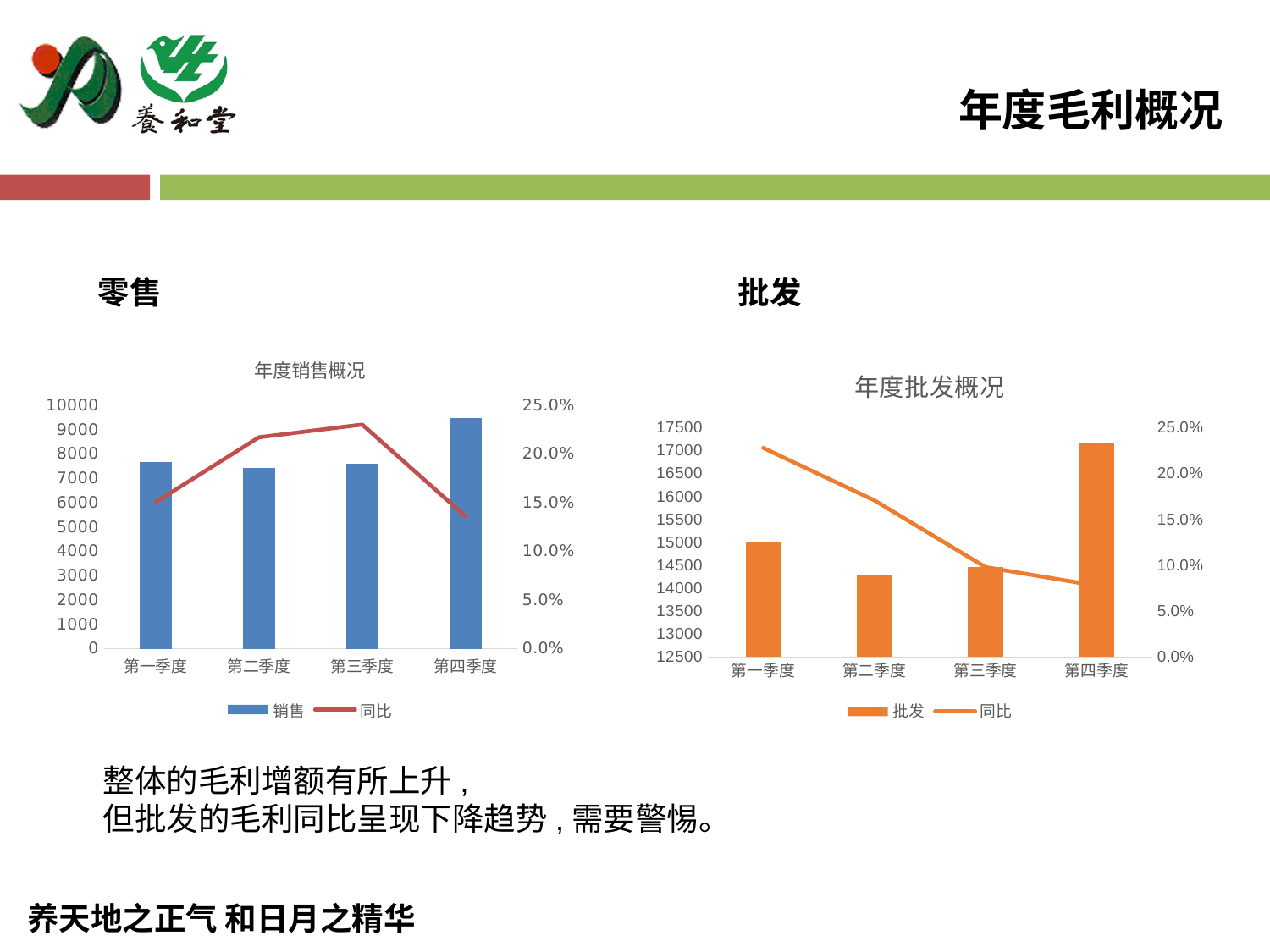

年度毛利概况
零售
批发

### Chart: 年度销售概况

| Category | 销售 | 同比 |
|---|---|---|
| 第一季度 | 7685.820275510612 | 0.1505842739583103 |
| 第二季度 | 7448.859785716109 | 0.21731521670637188 |
| 第三季度 | 7609.871374598377 | 0.23041103469769997 |
| 第四季度 | 9497.92669448129 | 0.13604803432968127 |

### Chart: 年度批发概况

| Category | 批发 | 同比 |
|---|---|---|
| 第一季度 | 14991.181689999996 | 0.22793722332538247 |
| 第二季度 | 14301.805318999992 | 0.1708517453835432 |
| 第三季度 | 14469.365694999997 | 0.09795299722356043 |
| 第四季度 | 17157.53643100001 | 0.07776241714475507 |
整体的毛利增额有所上升,
但批发的毛利同比呈现下降趋势,需要警惕。